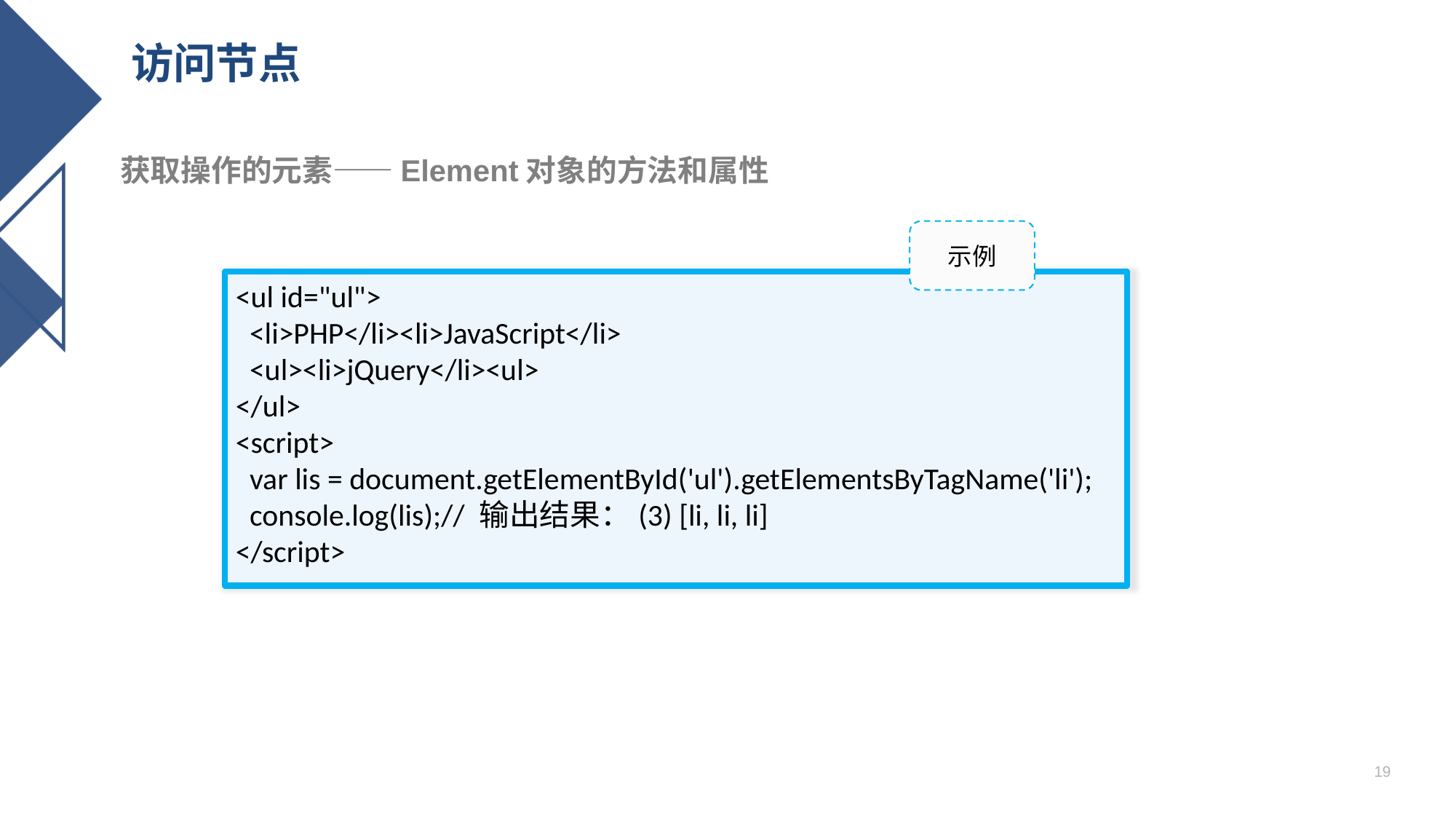

# 访问节点
获取操作的元素——Element对象的方法和属性
示例
<ul id="ul">
  <li>PHP</li><li>JavaScript</li>
  <ul><li>jQuery</li><ul>
</ul>
<script>
  var lis = document.getElementById('ul').getElementsByTagName('li');
  console.log(lis);// 输出结果：(3) [li, li, li]
</script>
19